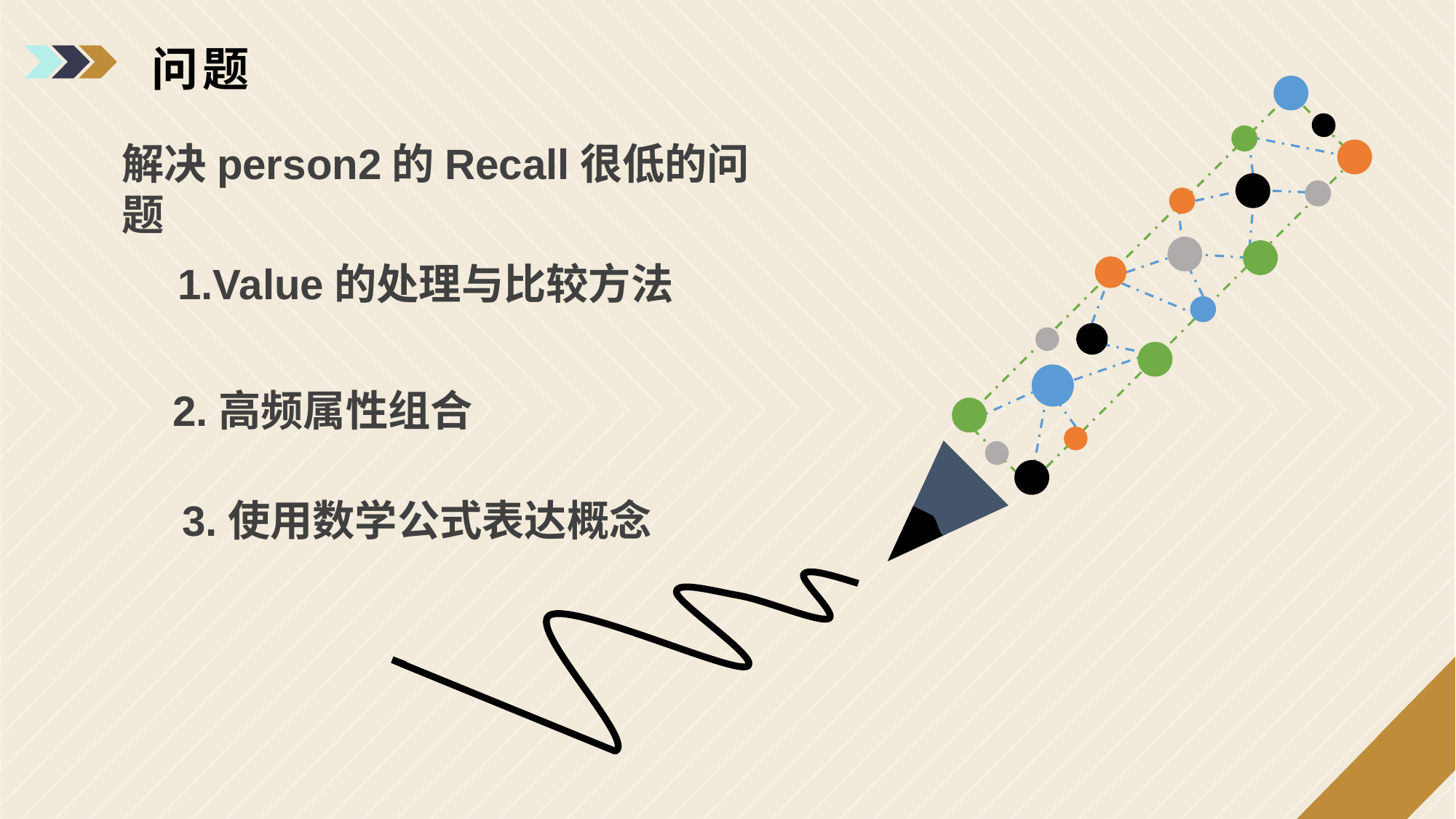

问题
解决person2的Recall很低的问题
1.Value的处理与比较方法
2.高频属性组合
3.使用数学公式表达概念